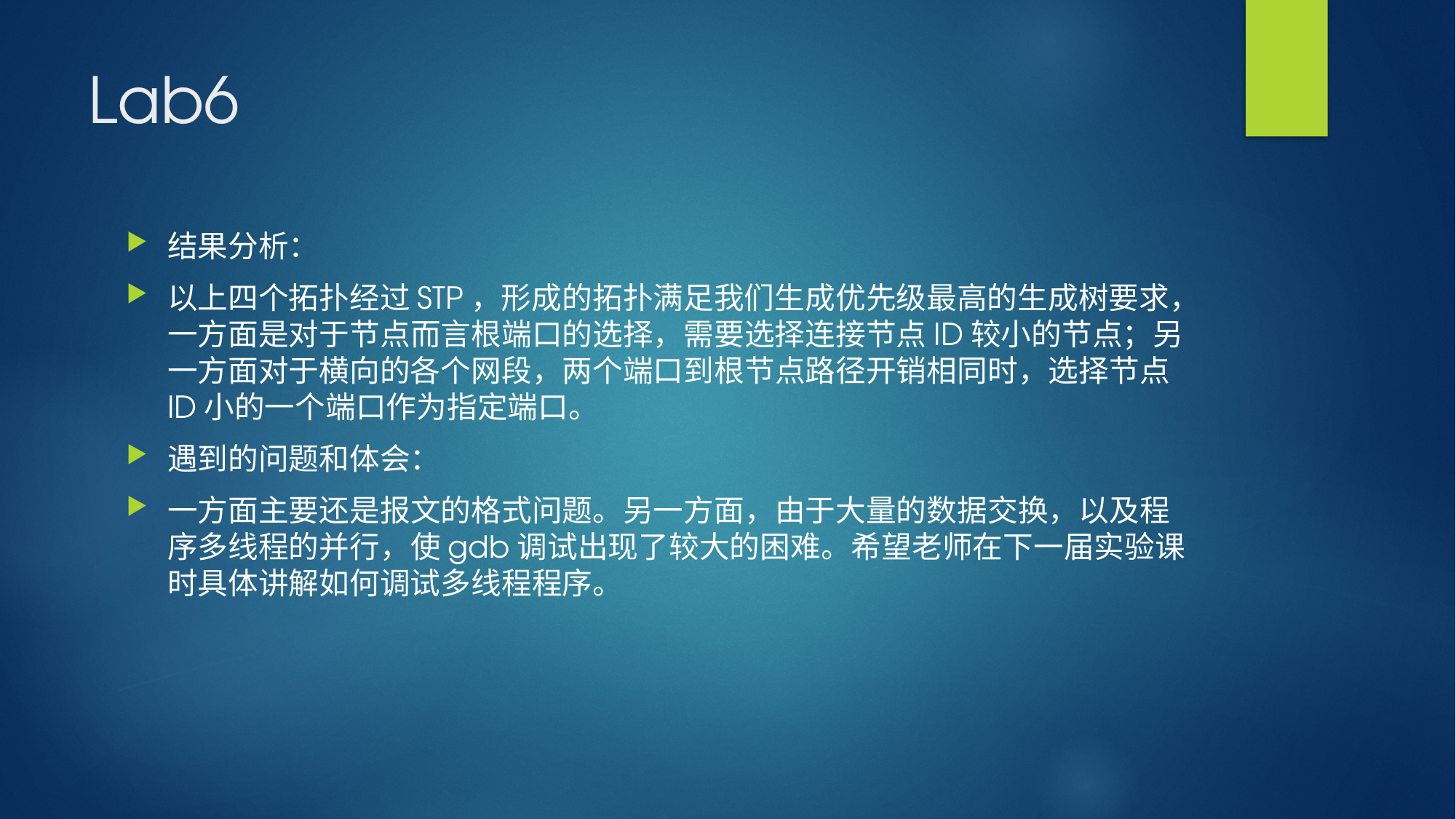

# Lab6
结果分析：
以上四个拓扑经过STP，形成的拓扑满足我们生成优先级最高的生成树要求，一方面是对于节点而言根端口的选择，需要选择连接节点ID较小的节点；另一方面对于横向的各个网段，两个端口到根节点路径开销相同时，选择节点ID小的一个端口作为指定端口。
遇到的问题和体会：
一方面主要还是报文的格式问题。另一方面，由于大量的数据交换，以及程序多线程的并行，使gdb调试出现了较大的困难。希望老师在下一届实验课时具体讲解如何调试多线程程序。